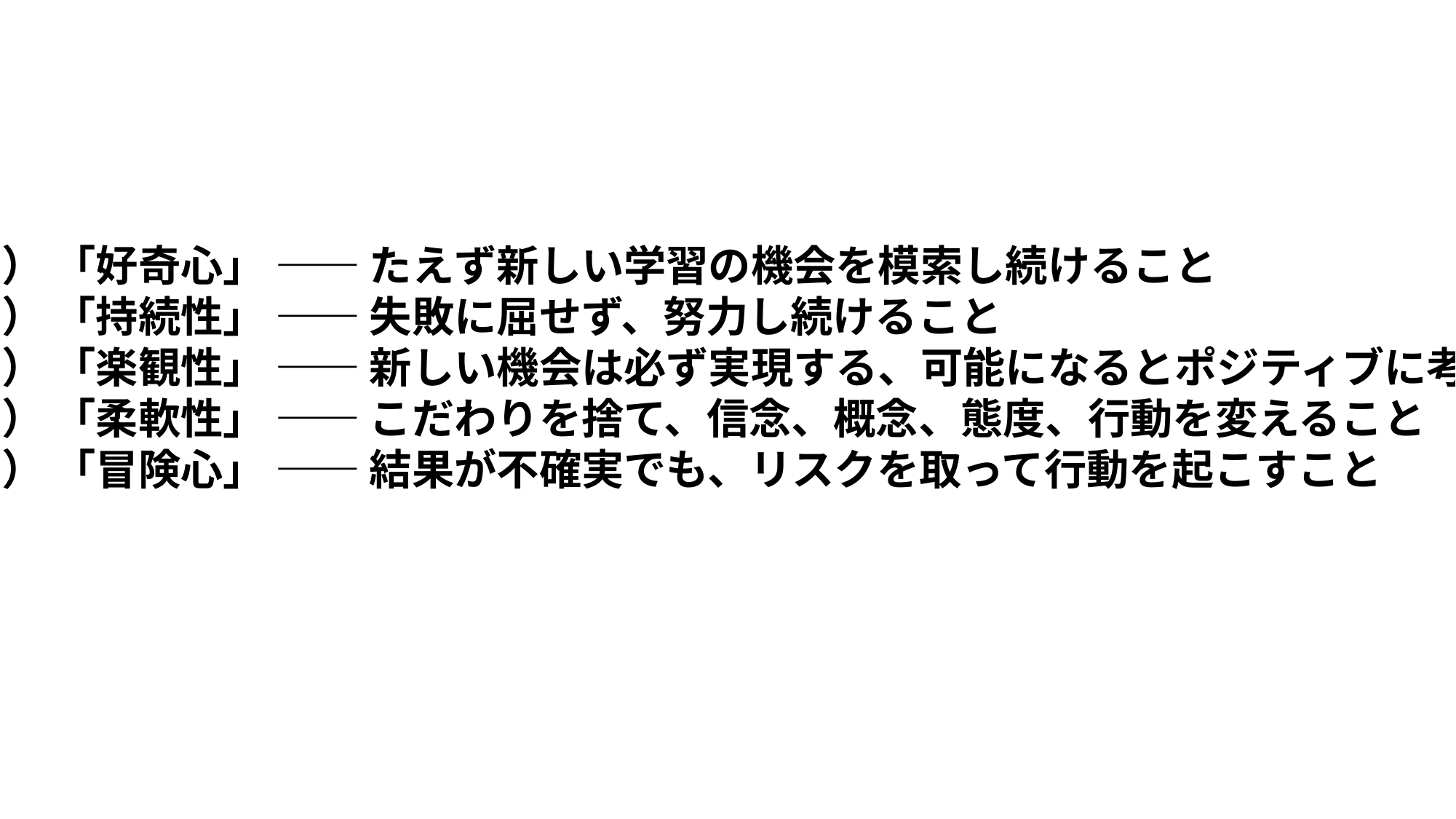

（1） 「好奇心」 ―― たえず新しい学習の機会を模索し続けること
（2） 「持続性」 ―― 失敗に屈せず、努力し続けること
（3） 「楽観性」 ―― 新しい機会は必ず実現する、可能になるとポジティブに考える
（4） 「柔軟性」 ―― こだわりを捨て、信念、概念、態度、行動を変えること
（5） 「冒険心」 ―― 結果が不確実でも、リスクを取って行動を起こすこと